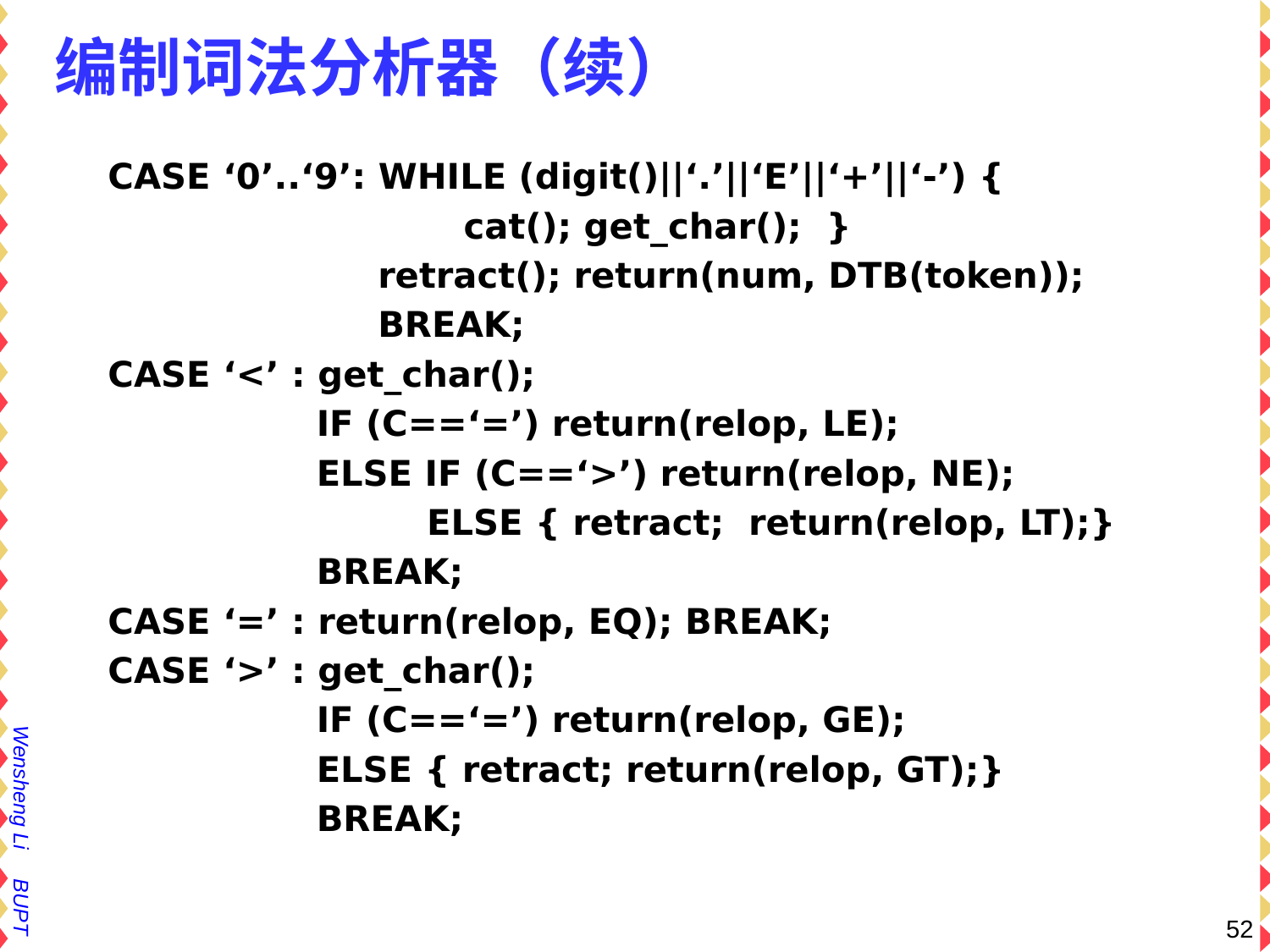

编制词法分析器（续）
CASE ‘0’..‘9’: WHILE (digit()||‘.’||‘E’||‘+’||‘-’) {
                             cat(); get_char();  }
                      retract(); return(num, DTB(token));
                      BREAK;
CASE ‘<’ : get_char();
                 IF (C==‘=’) return(relop, LE);
                 ELSE IF (C==‘>’) return(relop, NE);
                          ELSE { retract;  return(relop, LT);}
                 BREAK;
CASE ‘=’ : return(relop, EQ); BREAK;
CASE ‘>’ : get_char();
                 IF (C==‘=’) return(relop, GE);
                 ELSE { retract; return(relop, GT);}
                 BREAK;
52